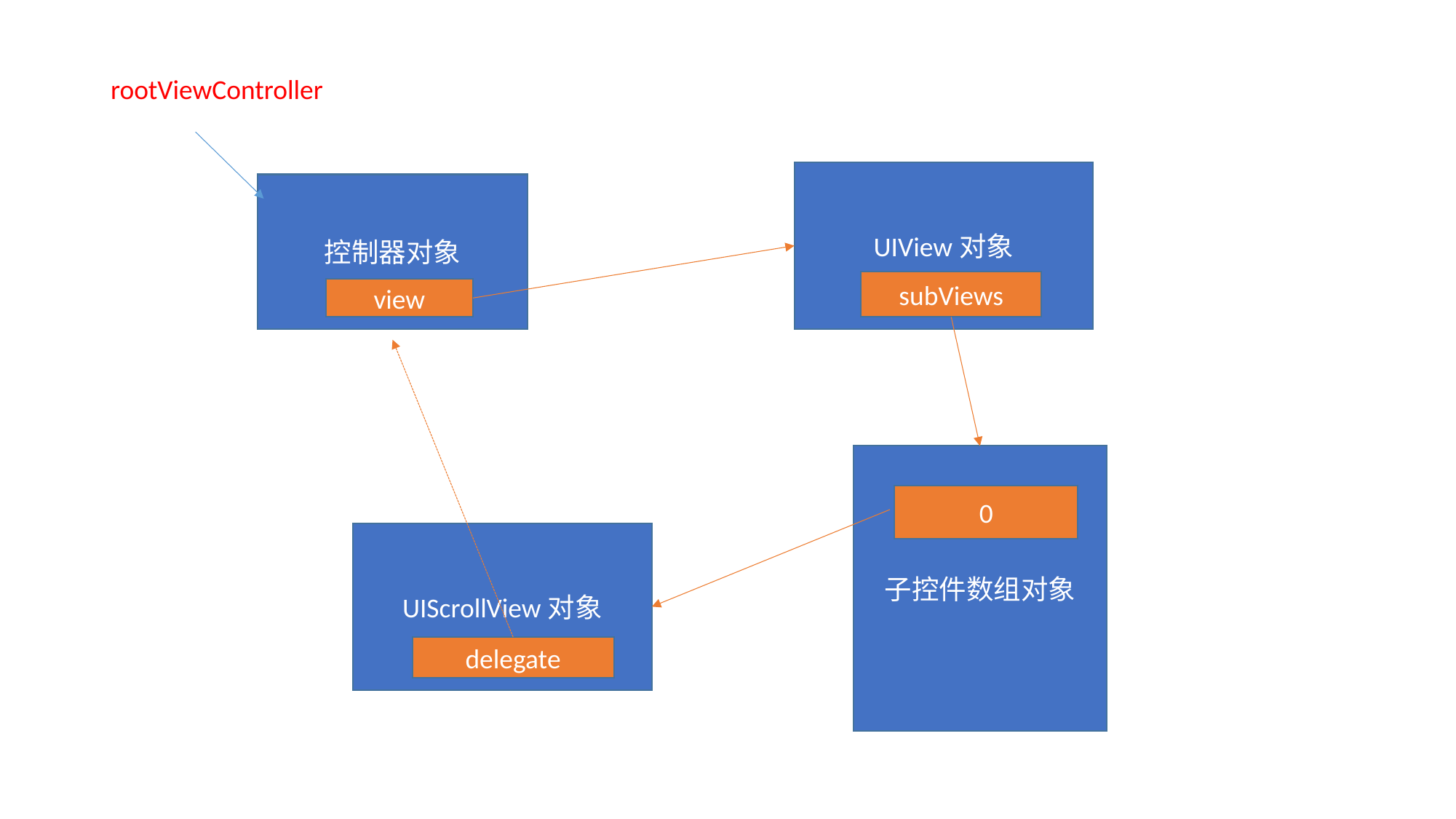

rootViewController
UIView对象
控制器对象
subViews
view
子控件数组对象
0
UIScrollView对象
delegate